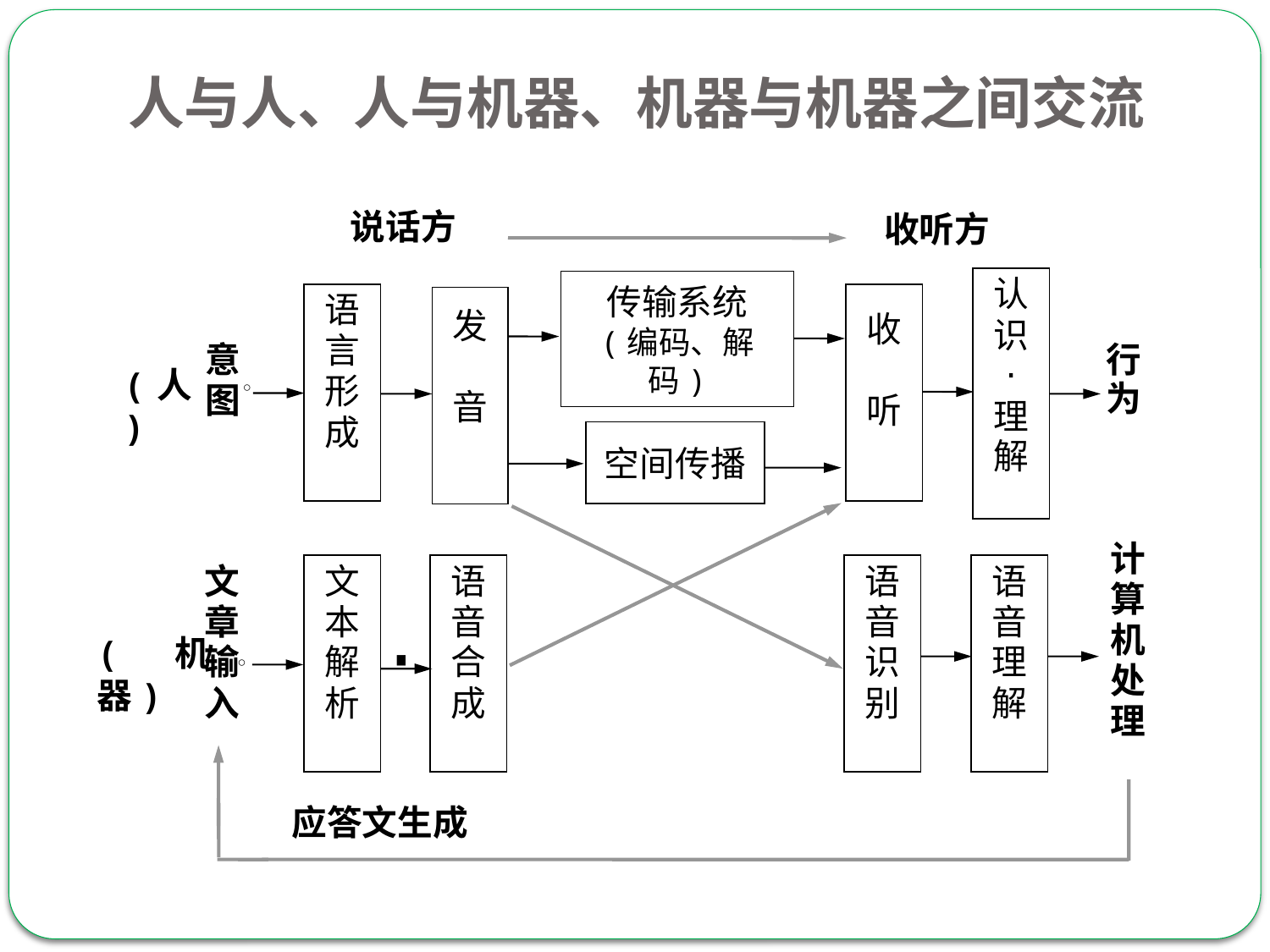

人与人、人与机器、机器与机器之间交流
说话方
收听方

认识
·
理解
传输系统
(编码、解码)
语言形成

收

听

发

音
行
为
意
图

(人)
○

空间传播

计算机处理
文章输入
文本解析
语音合成
语音识别
语音理解
·
(机器)
○

应答文生成